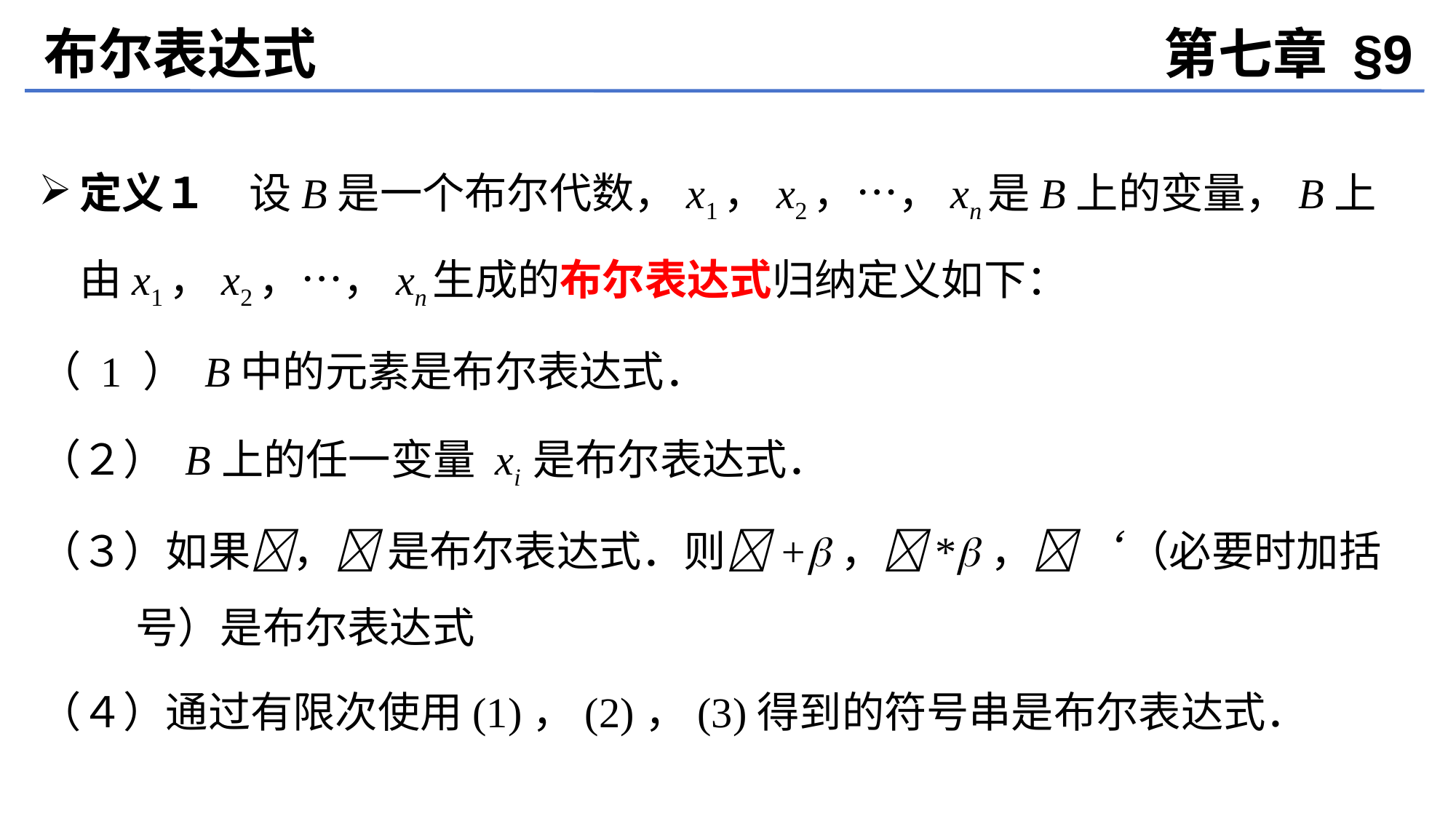

布尔表达式
第七章 §9
定义１　设B是一个布尔代数，x1，x2，…，xn是B上的变量，B上由x1，x2，…，xn生成的布尔表达式归纳定义如下：
（ 1 ） B中的元素是布尔表达式．
（２） B上的任一变量 xi 是布尔表达式．
（３）如果α，β 是布尔表达式．则α+β，α*β，α‘ （必要时加括号）是布尔表达式
（４）通过有限次使用(1)，(2)，(3)得到的符号串是布尔表达式．